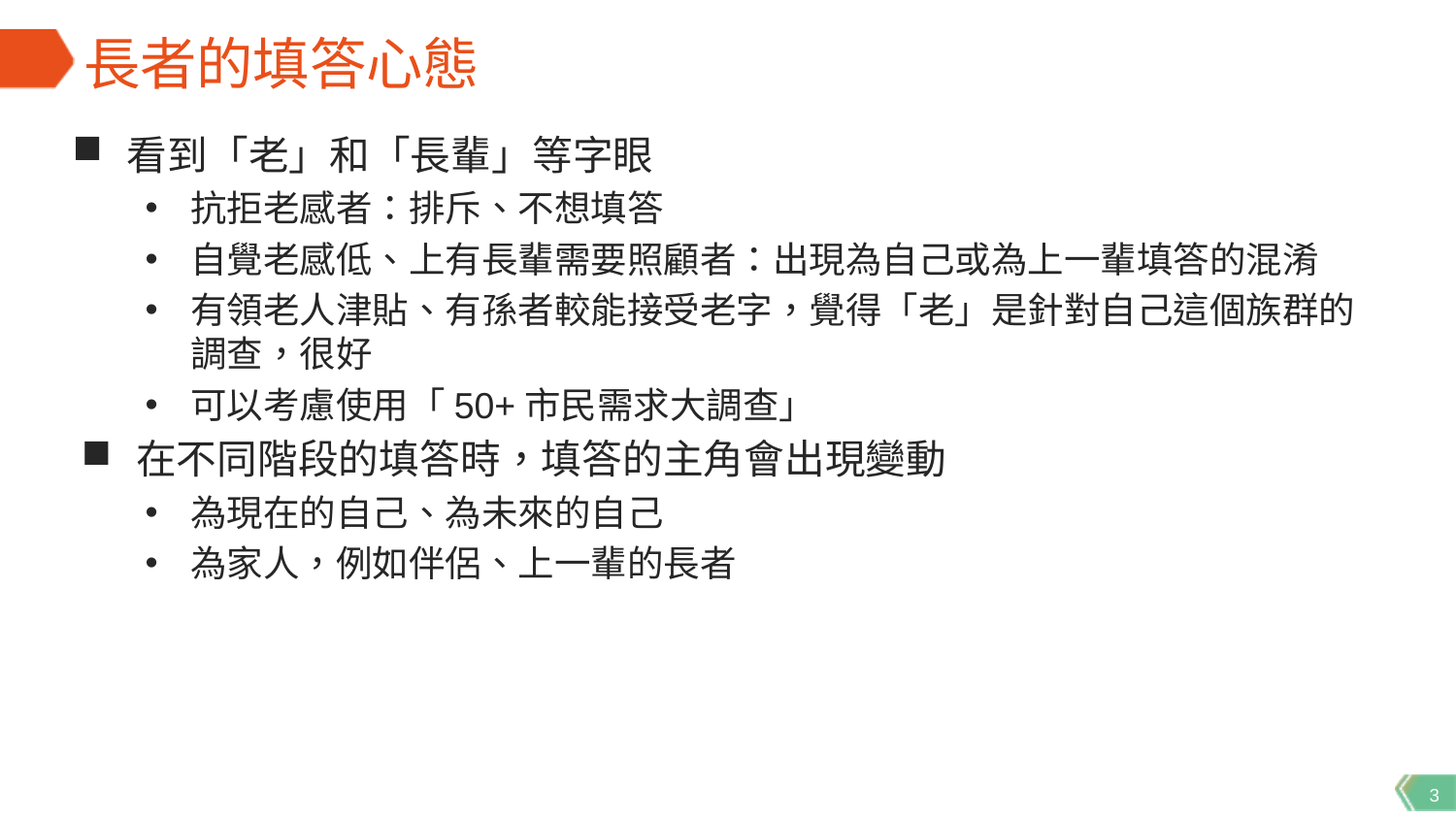

# 長者的填答心態
看到「老」和「長輩」等字眼
抗拒老感者：排斥、不想填答
自覺老感低、上有長輩需要照顧者：出現為自己或為上一輩填答的混淆
有領老人津貼、有孫者較能接受老字，覺得「老」是針對自己這個族群的調查，很好
可以考慮使用「50+市民需求大調查」
在不同階段的填答時，填答的主角會出現變動
為現在的自己、為未來的自己
為家人，例如伴侶、上一輩的長者
3